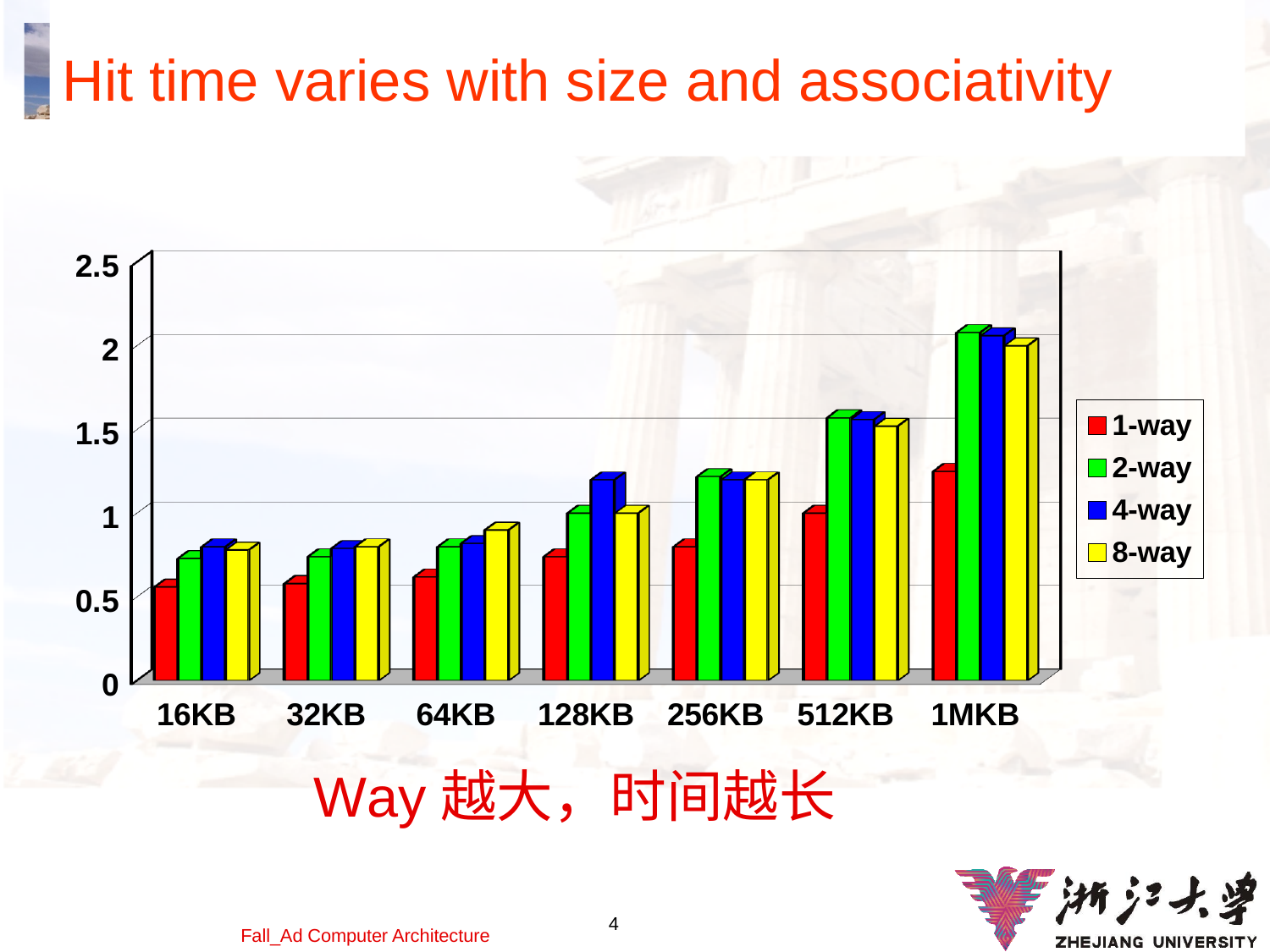

# Hit time varies with size and associativity

[unsupported chart]

Way越大，时间越长